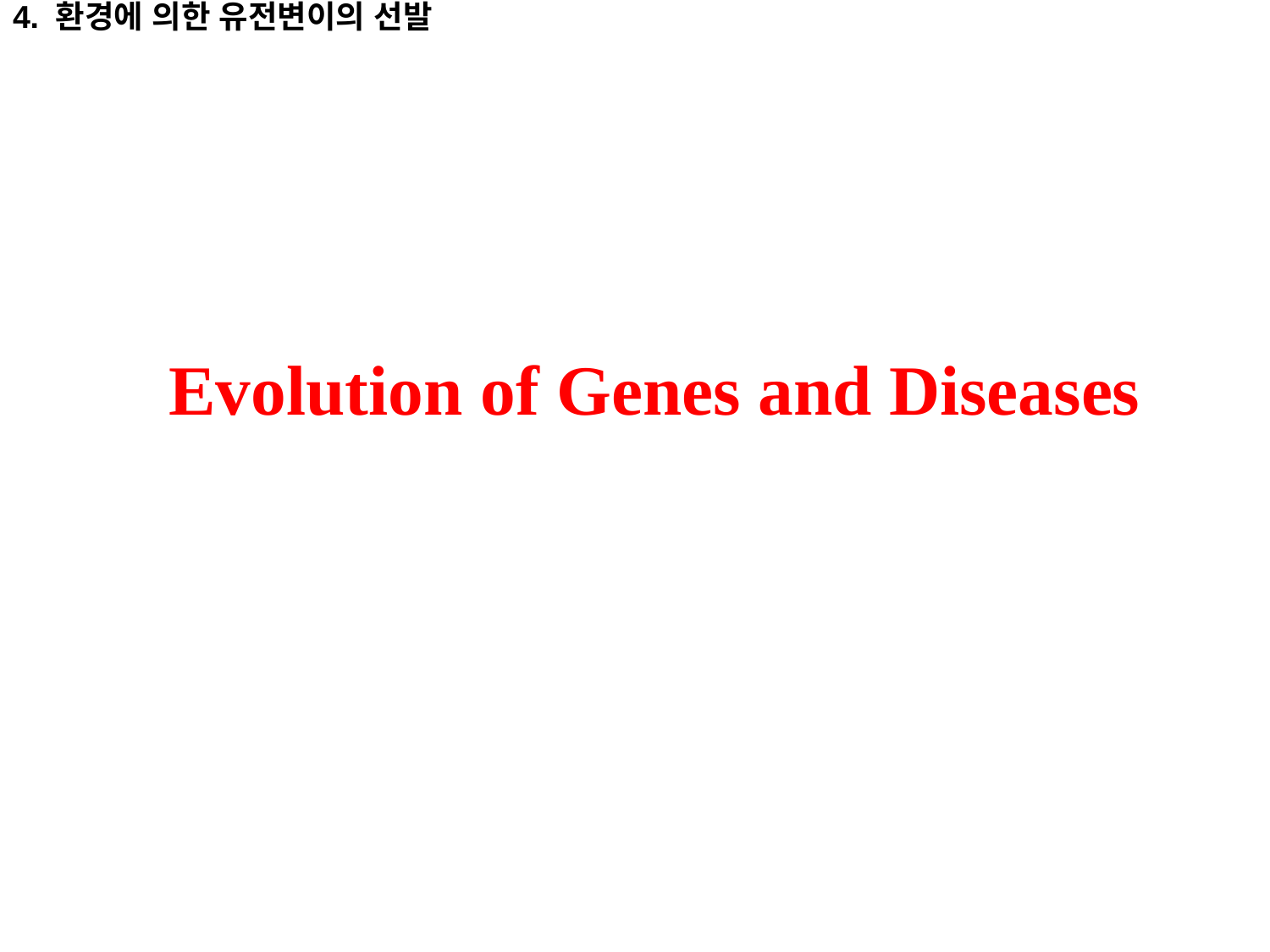

4. 환경에 의한 유전변이의 선발
# Evolution of Genes and Diseases